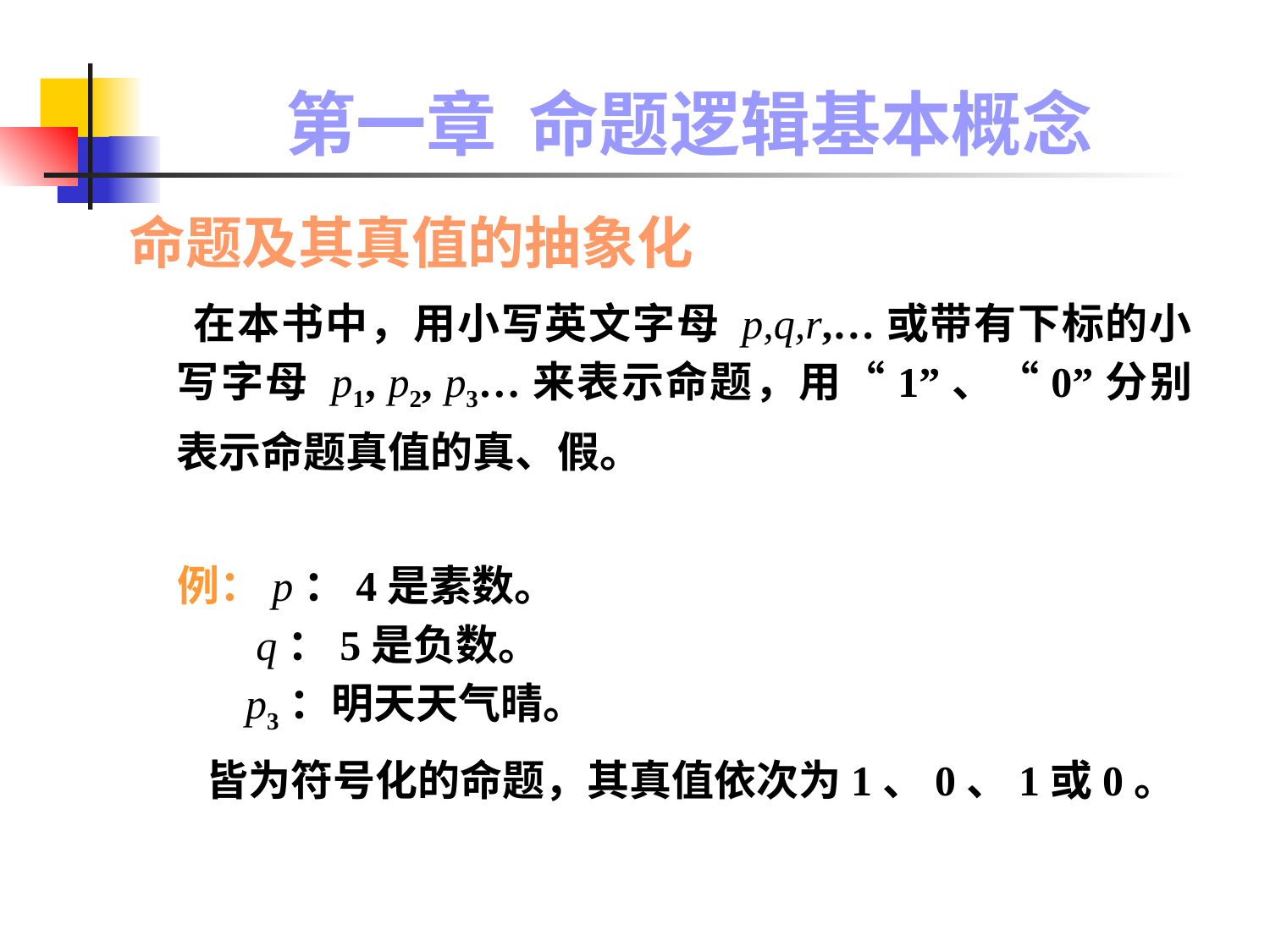

# 第一章  命题逻辑基本概念
命题及其真值的抽象化
    在本书中，用小写英文字母 p,q,r,…或带有下标的小写字母 p1, p2, p3…来表示命题，用“1”、“0”分别表示命题真值的真、假。

    例：p：4是素数。
            q：5是负数。
           p3：明天天气晴。
       皆为符号化的命题，其真值依次为1、0、1或0。